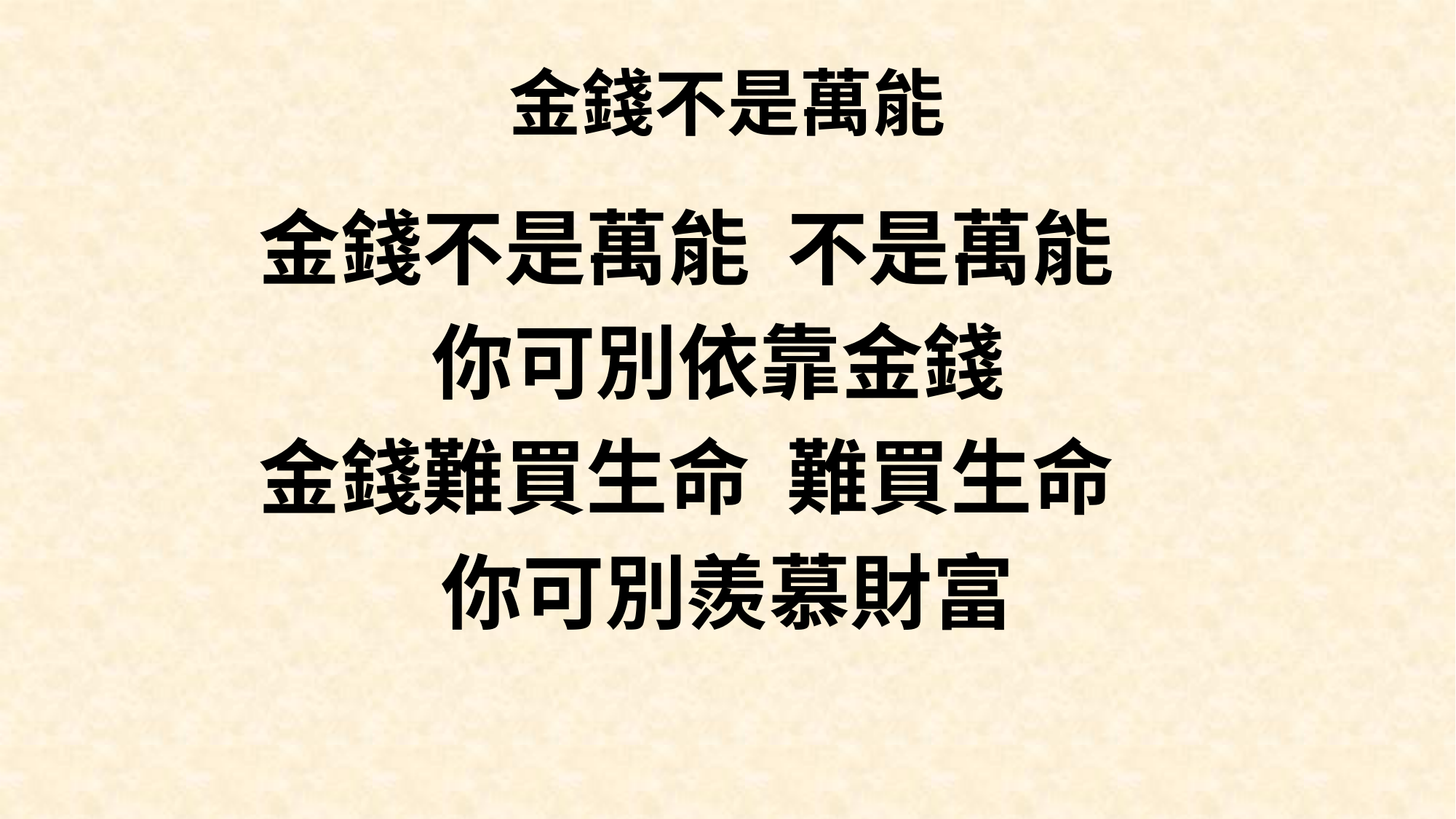

# 金錢不是萬能
金錢不是萬能  不是萬能
你可別依靠金錢
金錢難買生命  難買生命
你可別羨慕財富